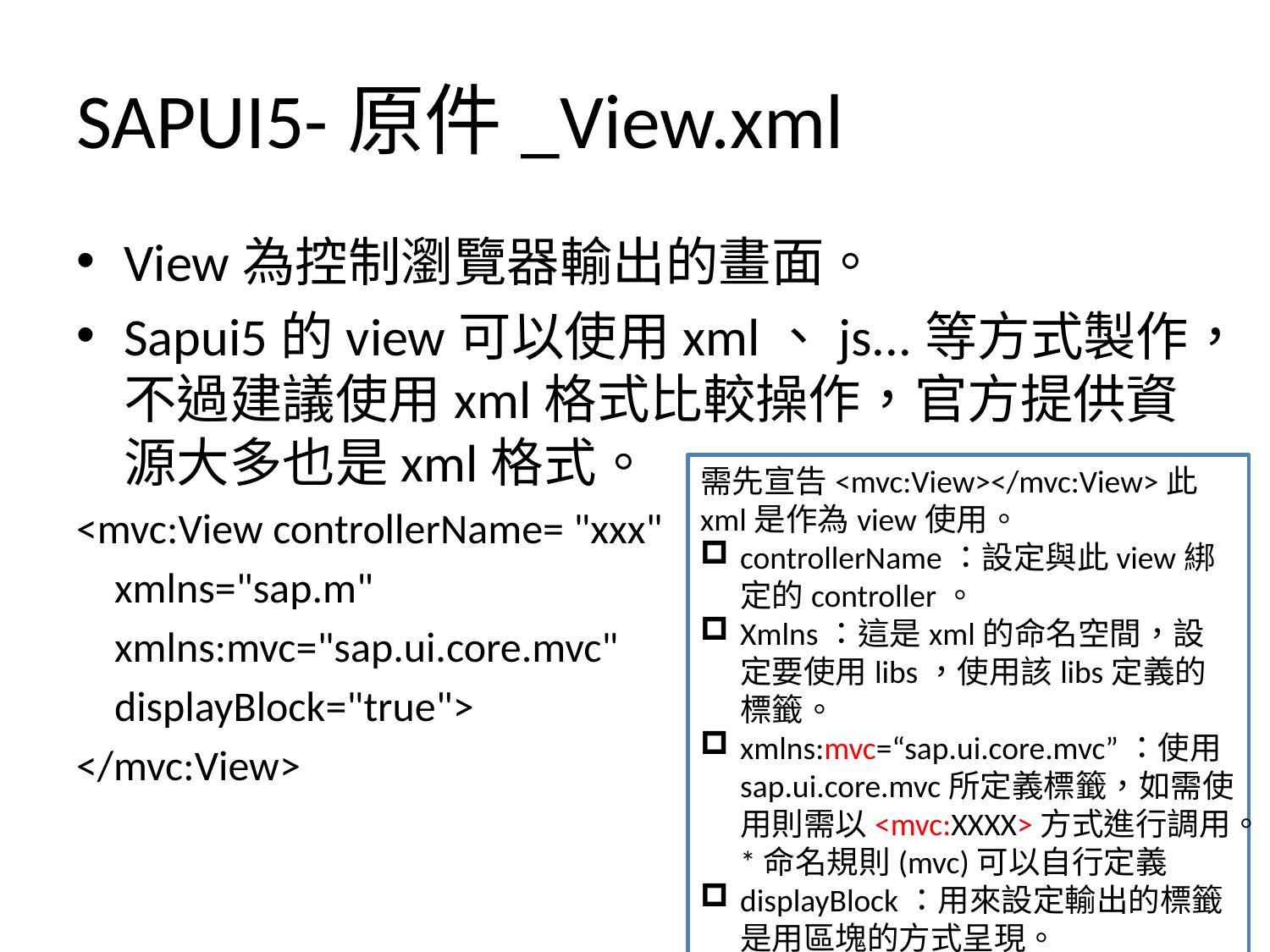

# SAPUI5-原件_View.xml
View為控制瀏覽器輸出的畫面。
Sapui5的view可以使用xml、js...等方式製作，不過建議使用xml格式比較操作，官方提供資源大多也是xml格式。
<mvc:View controllerName= "xxx"
    xmlns="sap.m"
    xmlns:mvc="sap.ui.core.mvc"
    displayBlock="true">
</mvc:View>
需先宣告<mvc:View></mvc:View>此xml是作為view使用。
controllerName：設定與此view綁定的controller。
Xmlns：這是xml的命名空間，設定要使用libs，使用該libs定義的標籤。
xmlns:mvc=“sap.ui.core.mvc”：使用sap.ui.core.mvc所定義標籤，如需使用則需以<mvc:XXXX>方式進行調用。*命名規則(mvc)可以自行定義
displayBlock：用來設定輸出的標籤是用區塊的方式呈現。